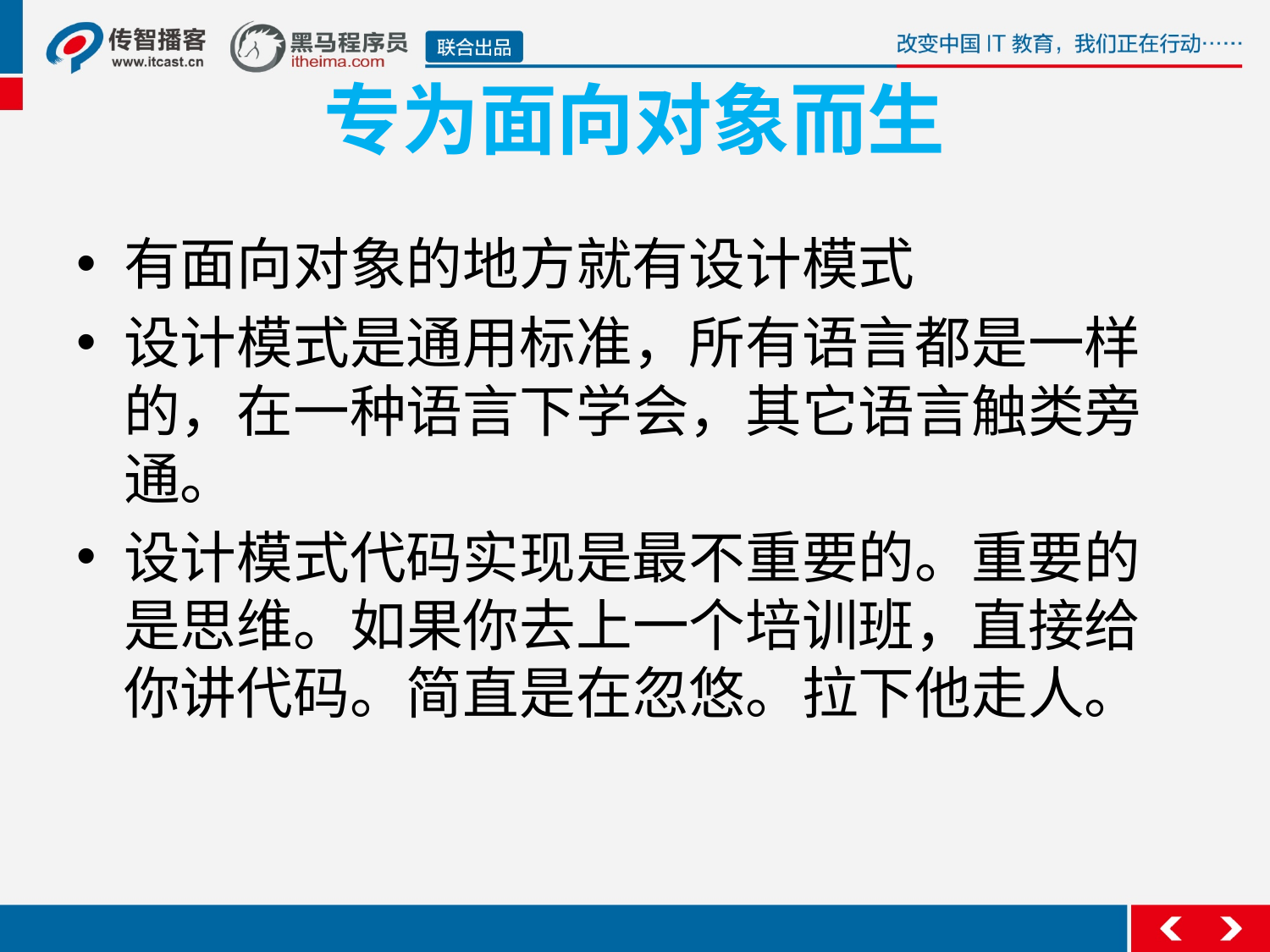

# 专为面向对象而生
有面向对象的地方就有设计模式
设计模式是通用标准，所有语言都是一样的，在一种语言下学会，其它语言触类旁通。
设计模式代码实现是最不重要的。重要的是思维。如果你去上一个培训班，直接给你讲代码。简直是在忽悠。拉下他走人。